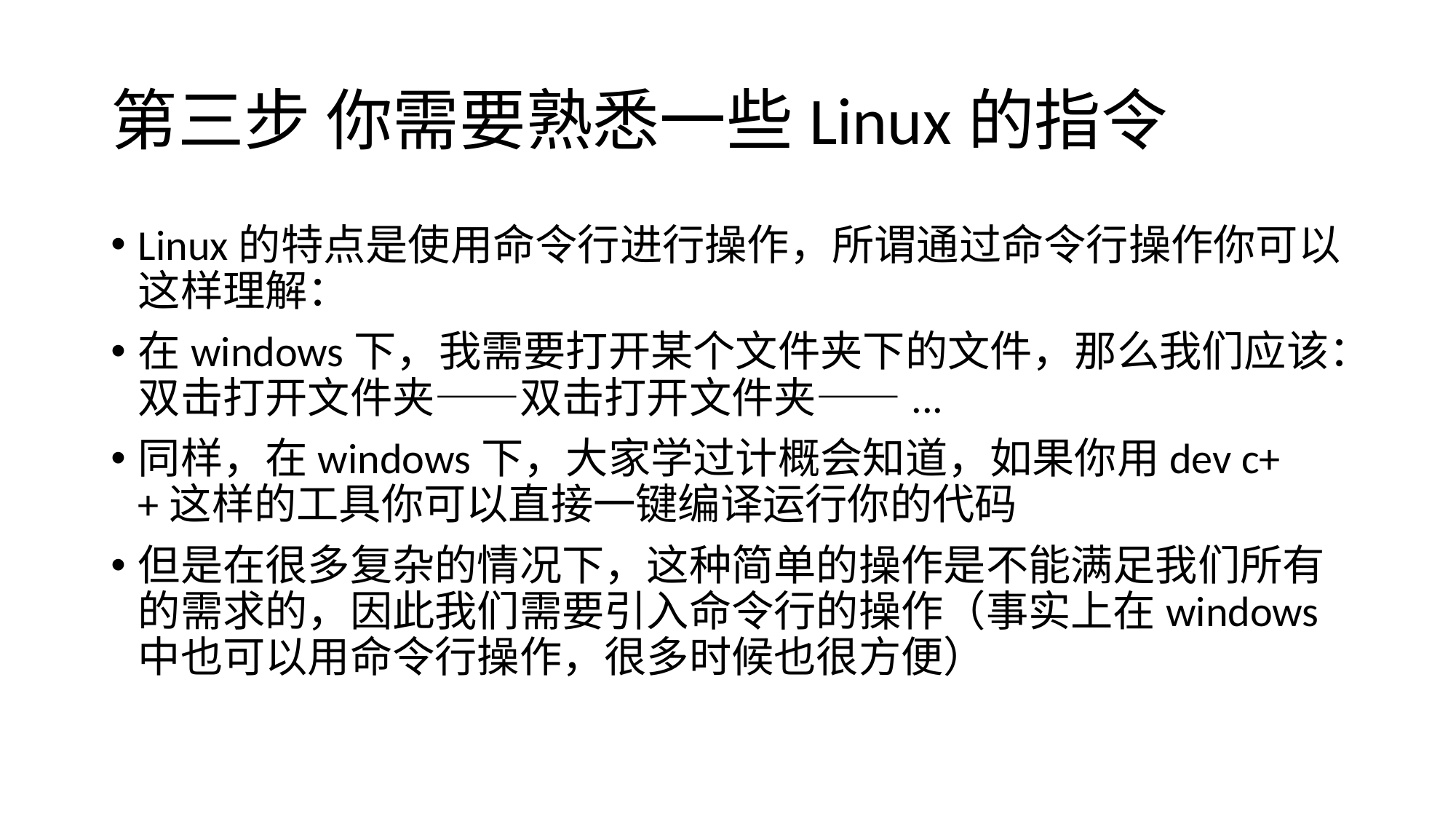

# 第三步 你需要熟悉一些Linux的指令
Linux的特点是使用命令行进行操作，所谓通过命令行操作你可以这样理解：
在windows下，我需要打开某个文件夹下的文件，那么我们应该：双击打开文件夹——双击打开文件夹——...
同样，在windows下，大家学过计概会知道，如果你用dev c++这样的工具你可以直接一键编译运行你的代码
但是在很多复杂的情况下，这种简单的操作是不能满足我们所有的需求的，因此我们需要引入命令行的操作（事实上在windows中也可以用命令行操作，很多时候也很方便）